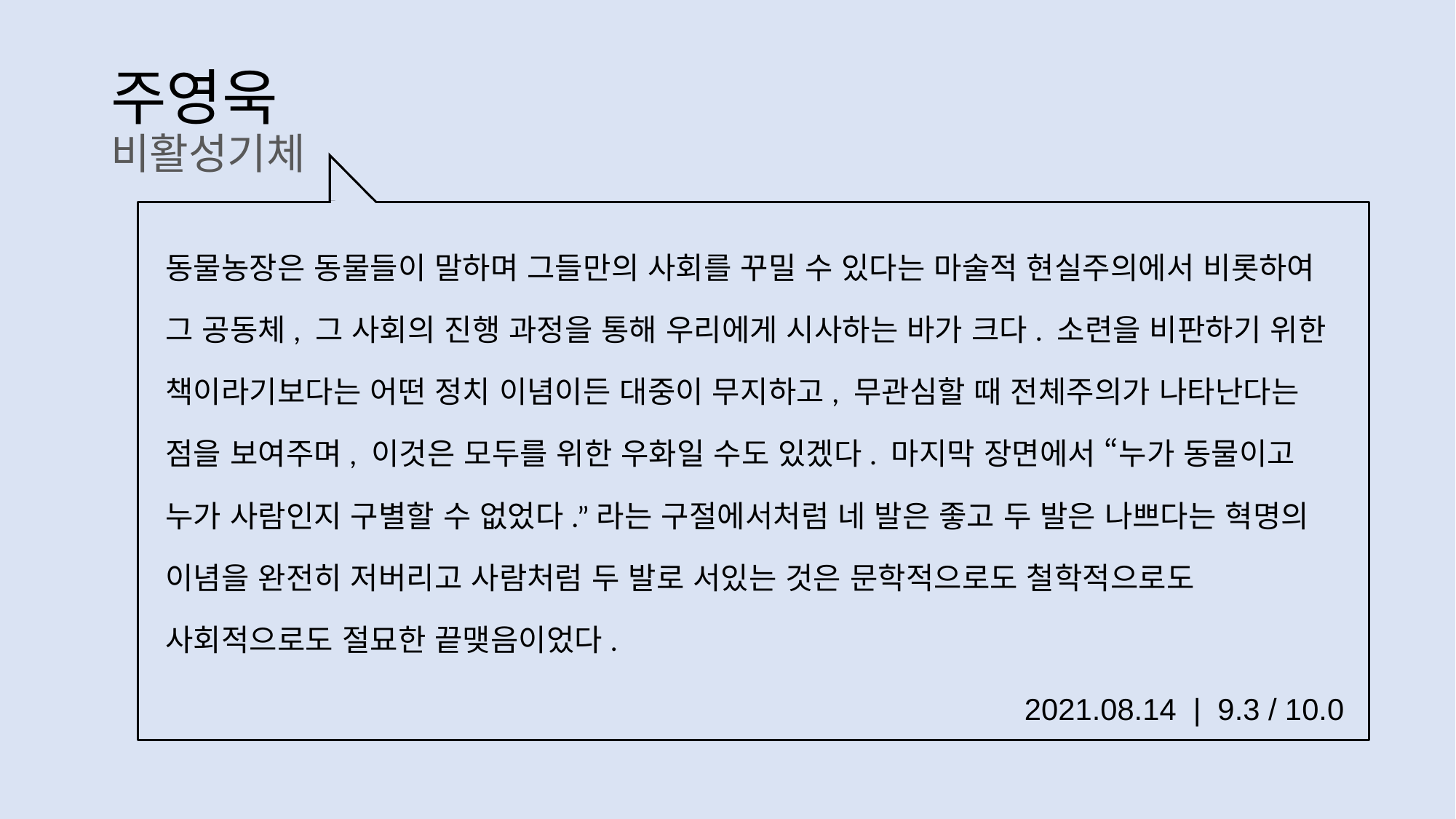

# 주영욱 비활성기체

동물농장은 동물들이 말하며 그들만의 사회를 꾸밀 수 있다는 마술적 현실주의에서 비롯하여 그 공동체, 그 사회의 진행 과정을 통해 우리에게 시사하는 바가 크다. 소련을 비판하기 위한 책이라기보다는 어떤 정치 이념이든 대중이 무지하고, 무관심할 때 전체주의가 나타난다는 점을 보여주며, 이것은 모두를 위한 우화일 수도 있겠다. 마지막 장면에서 “누가 동물이고 누가 사람인지 구별할 수 없었다.”라는 구절에서처럼 네 발은 좋고 두 발은 나쁘다는 혁명의 이념을 완전히 저버리고 사람처럼 두 발로 서있는 것은 문학적으로도 철학적으로도 사회적으로도 절묘한 끝맺음이었다.
2021.08.14  |  9.3 / 10.0